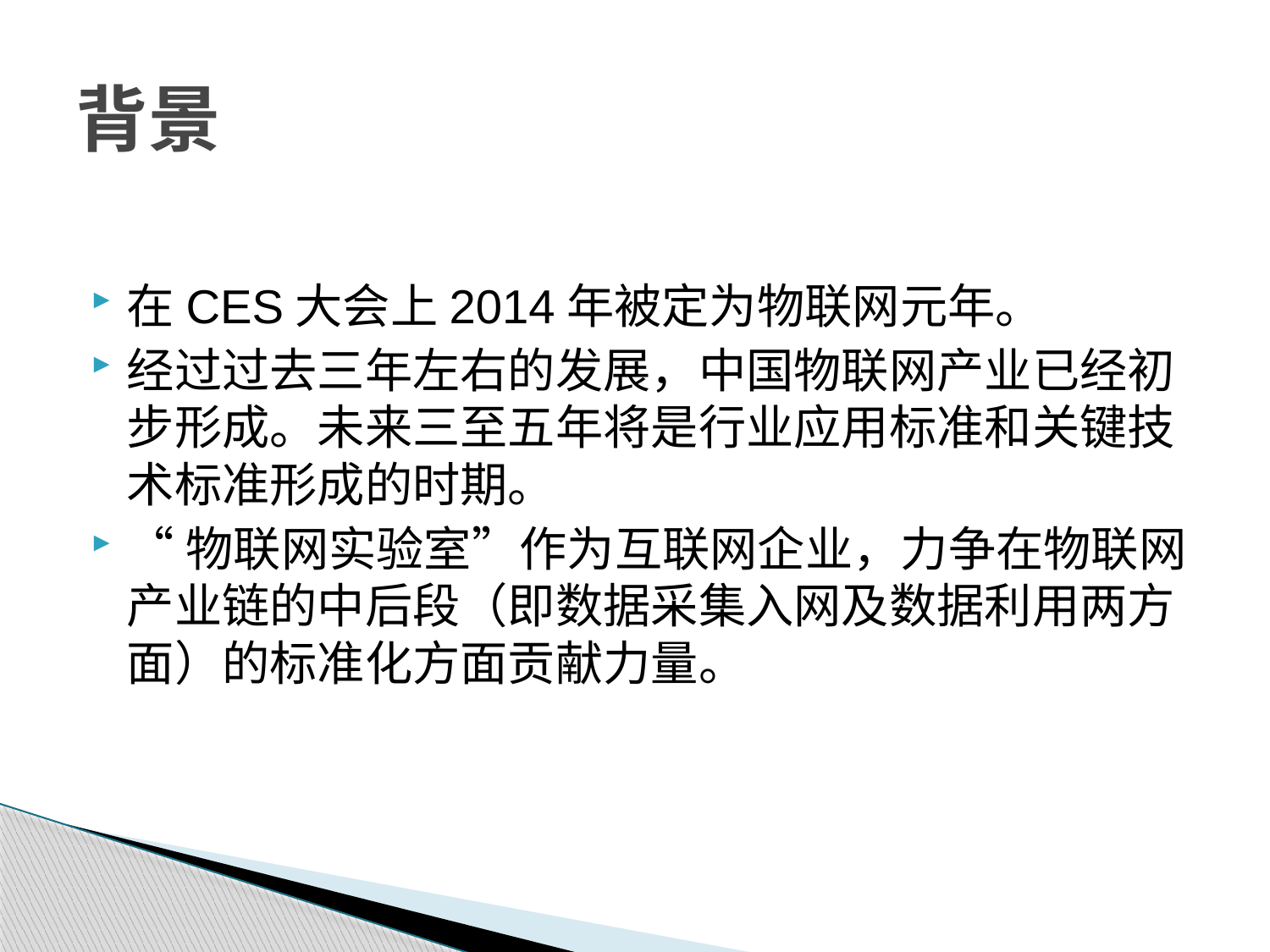

# 背景

在CES大会上2014年被定为物联网元年。
经过过去三年左右的发展，中国物联网产业已经初步形成。未来三至五年将是行业应用标准和关键技术标准形成的时期。
“物联网实验室”作为互联网企业，力争在物联网产业链的中后段（即数据采集入网及数据利用两方面）的标准化方面贡献力量。